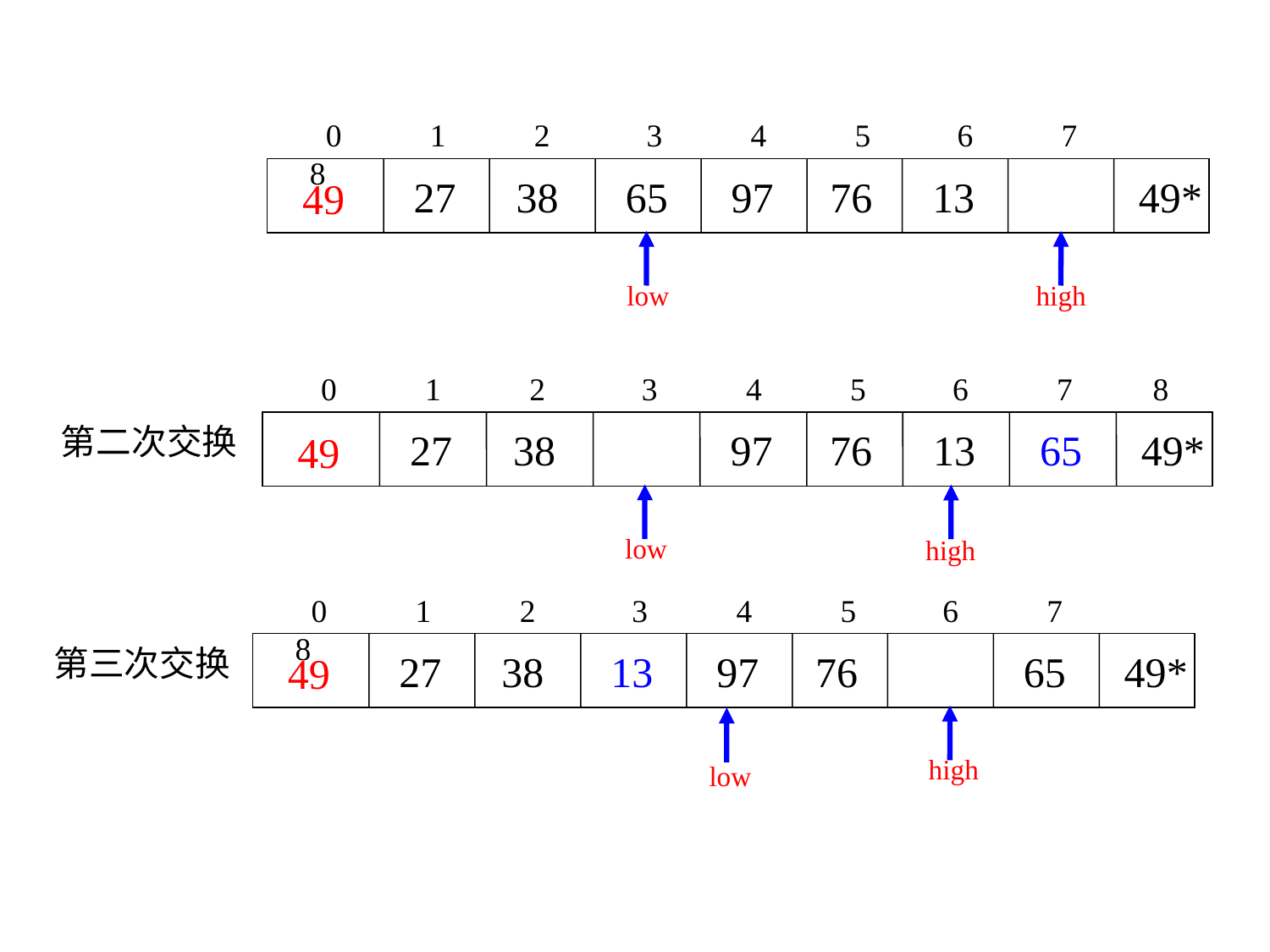

0           1           2            3           4           5           6           7          8

27
38
65
97
76
13
49*
49

high
low
  0           1           2            3           4           5           6           7          8

第二次交换
27
38
97
76
13
65
49*
49

low
high
  0           1           2            3           4           5           6           7          8

第三次交换
27
38
13
97
76
65
49*
49

high
low